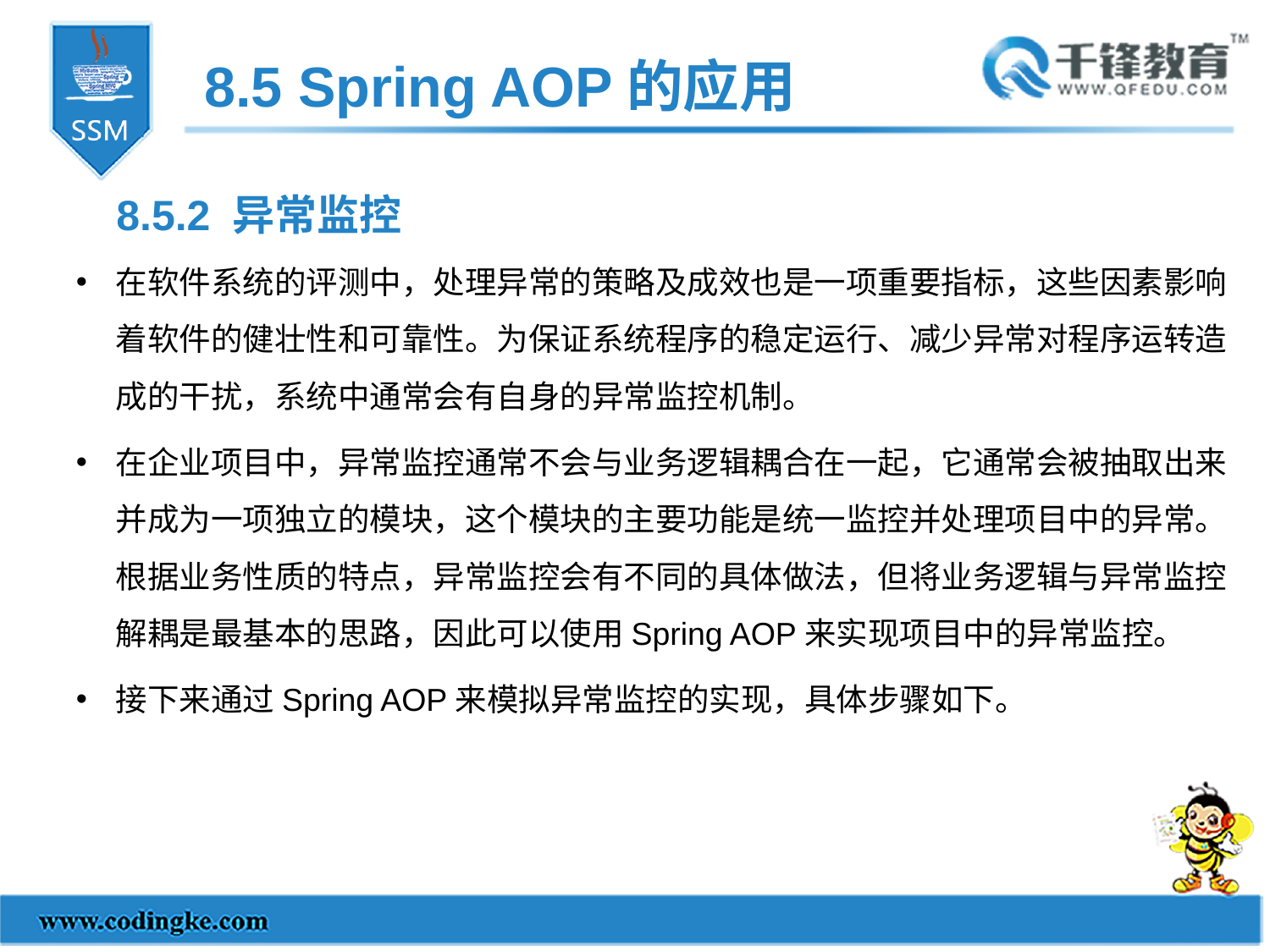

8.5 Spring AOP的应用
8.5.2 异常监控
在软件系统的评测中，处理异常的策略及成效也是一项重要指标，这些因素影响着软件的健壮性和可靠性。为保证系统程序的稳定运行、减少异常对程序运转造成的干扰，系统中通常会有自身的异常监控机制。
在企业项目中，异常监控通常不会与业务逻辑耦合在一起，它通常会被抽取出来并成为一项独立的模块，这个模块的主要功能是统一监控并处理项目中的异常。根据业务性质的特点，异常监控会有不同的具体做法，但将业务逻辑与异常监控解耦是最基本的思路，因此可以使用Spring AOP来实现项目中的异常监控。
接下来通过Spring AOP来模拟异常监控的实现，具体步骤如下。